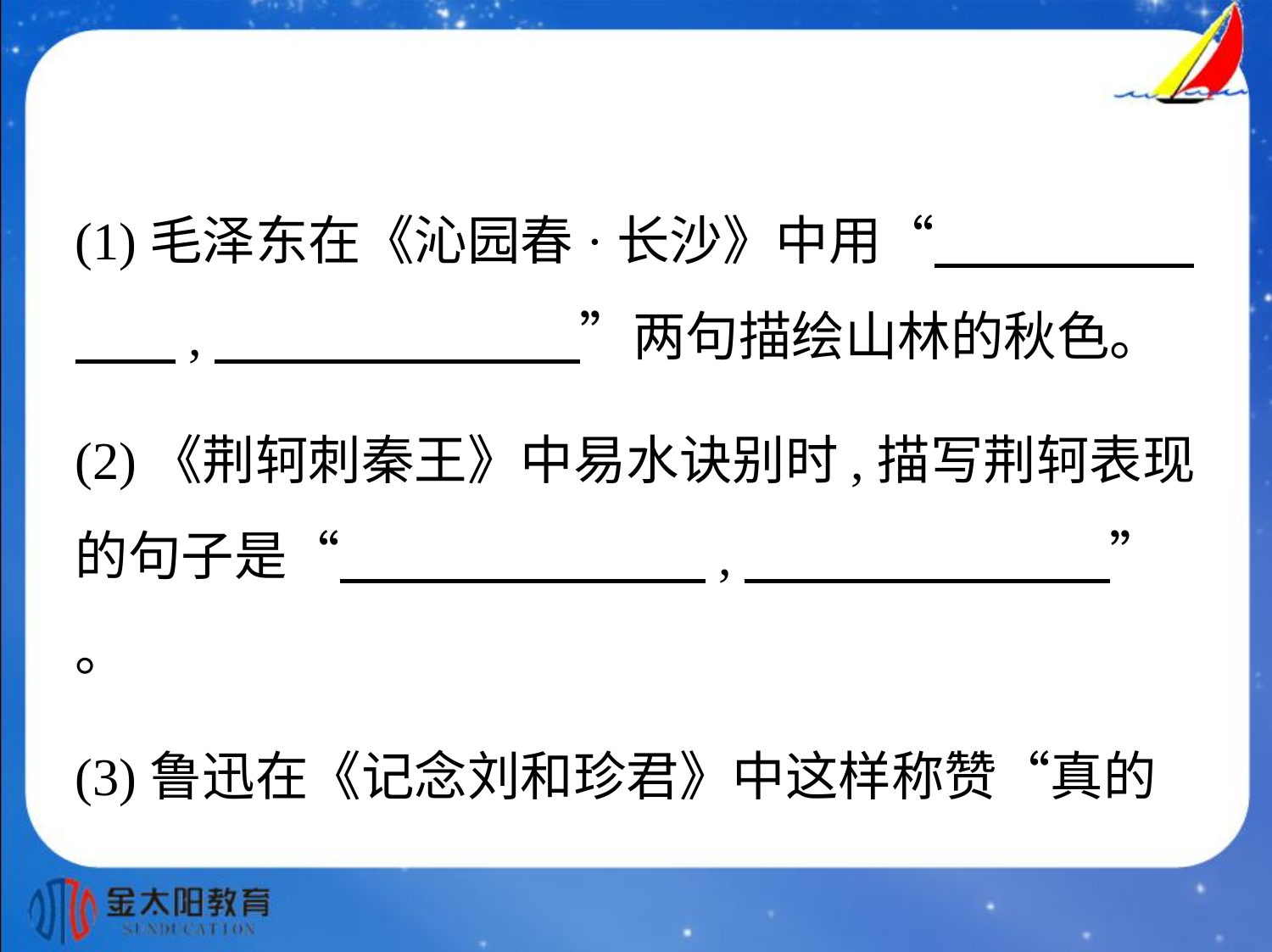

(1)毛泽东在《沁园春·长沙》中用“　　　　    
　    ,　　　　　　    ”两句描绘山林的秋色。
(2)《荆轲刺秦王》中易水诀别时,描写荆轲表现
的句子是“　　　　　　    ,　　　　　　    ”
。
(3)鲁迅在《记念刘和珍君》中这样称赞“真的